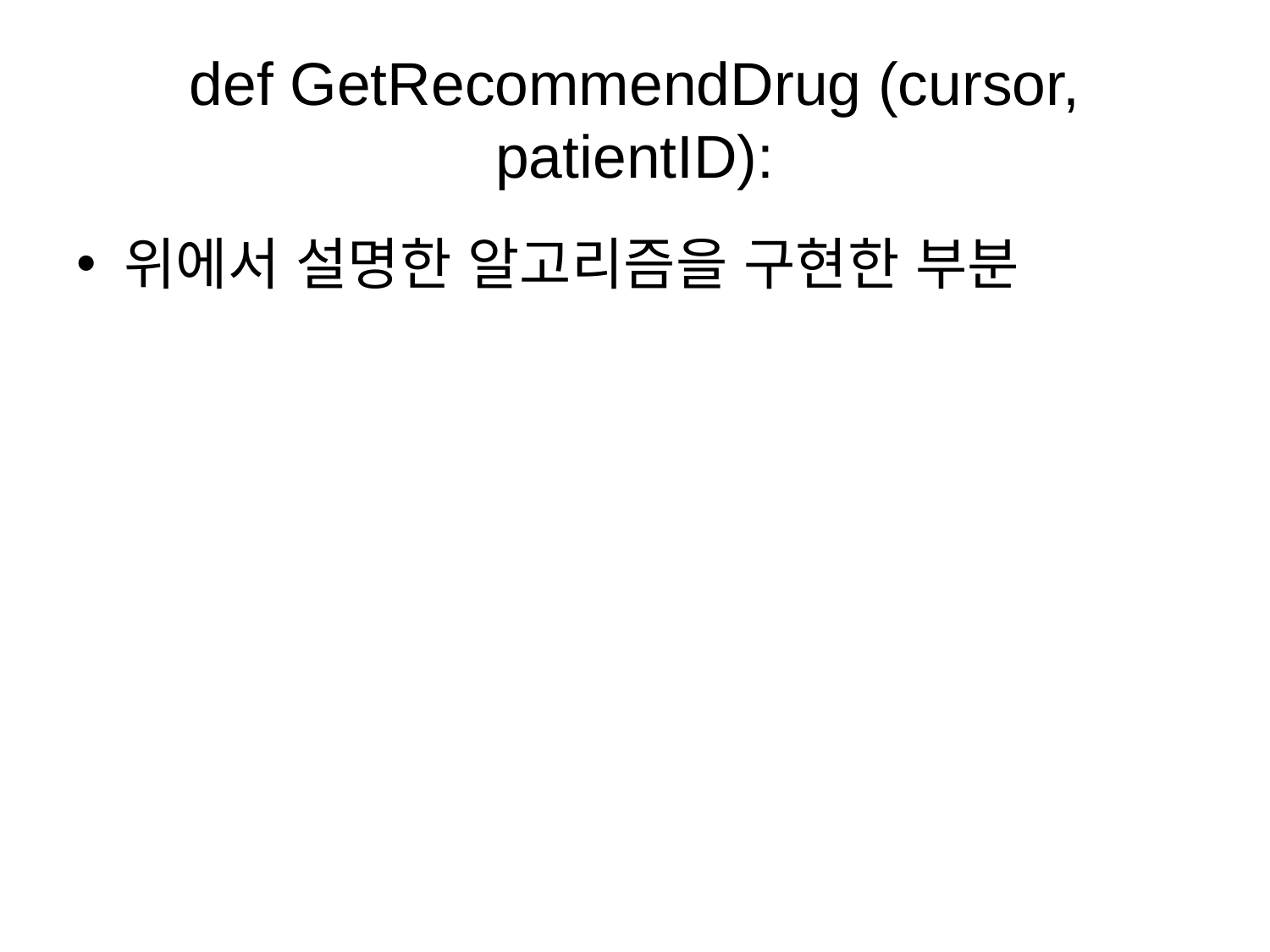

# def GetRecommendDrug (cursor, patientID):
위에서 설명한 알고리즘을 구현한 부분